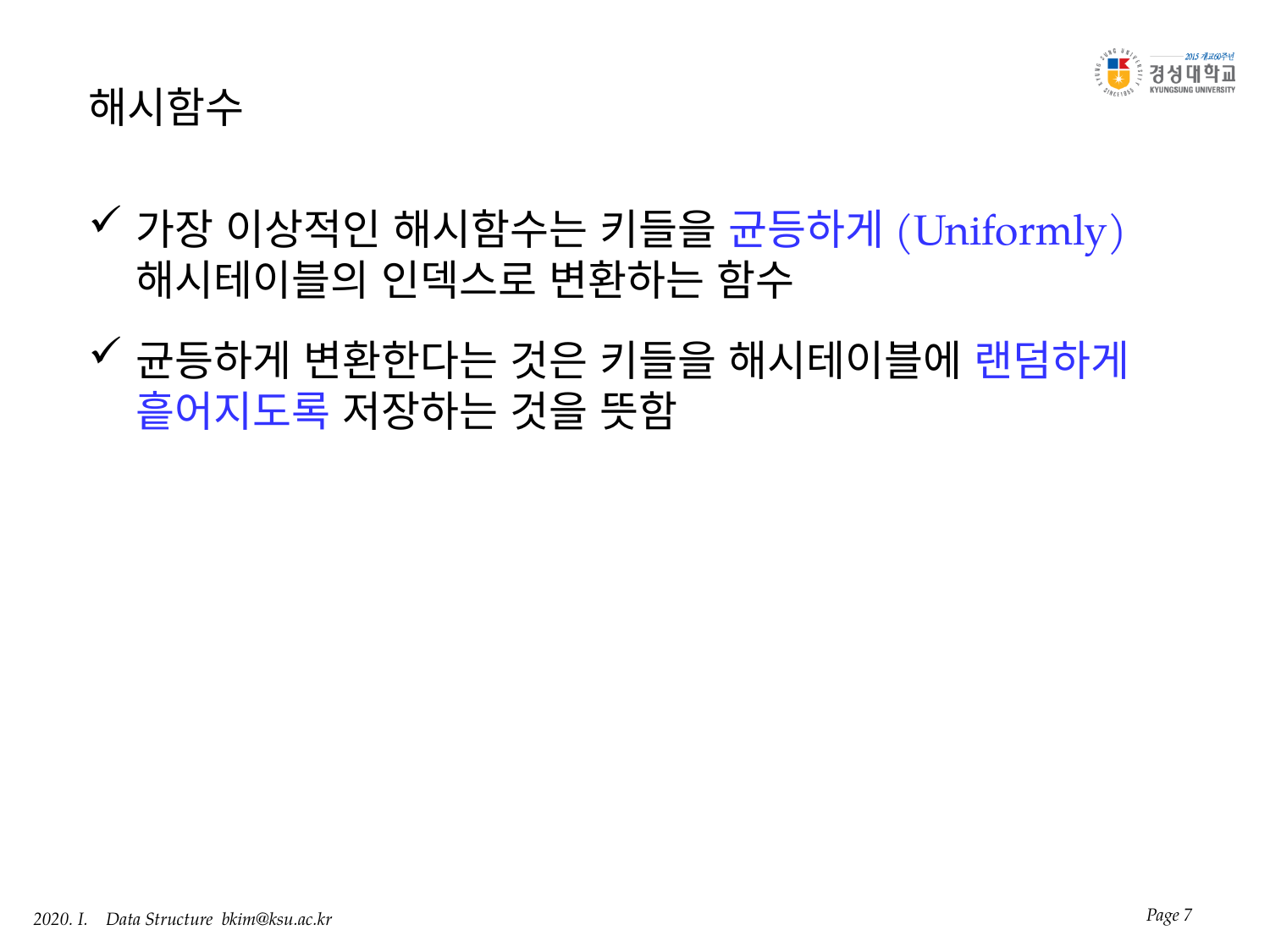

# 해시함수
가장 이상적인 해시함수는 키들을 균등하게(Uniformly)  해시테이블의 인덱스로 변환하는 함수
균등하게 변환한다는 것은 키들을 해시테이블에 랜덤하게 흩어지도록 저장하는 것을 뜻함
Page 7